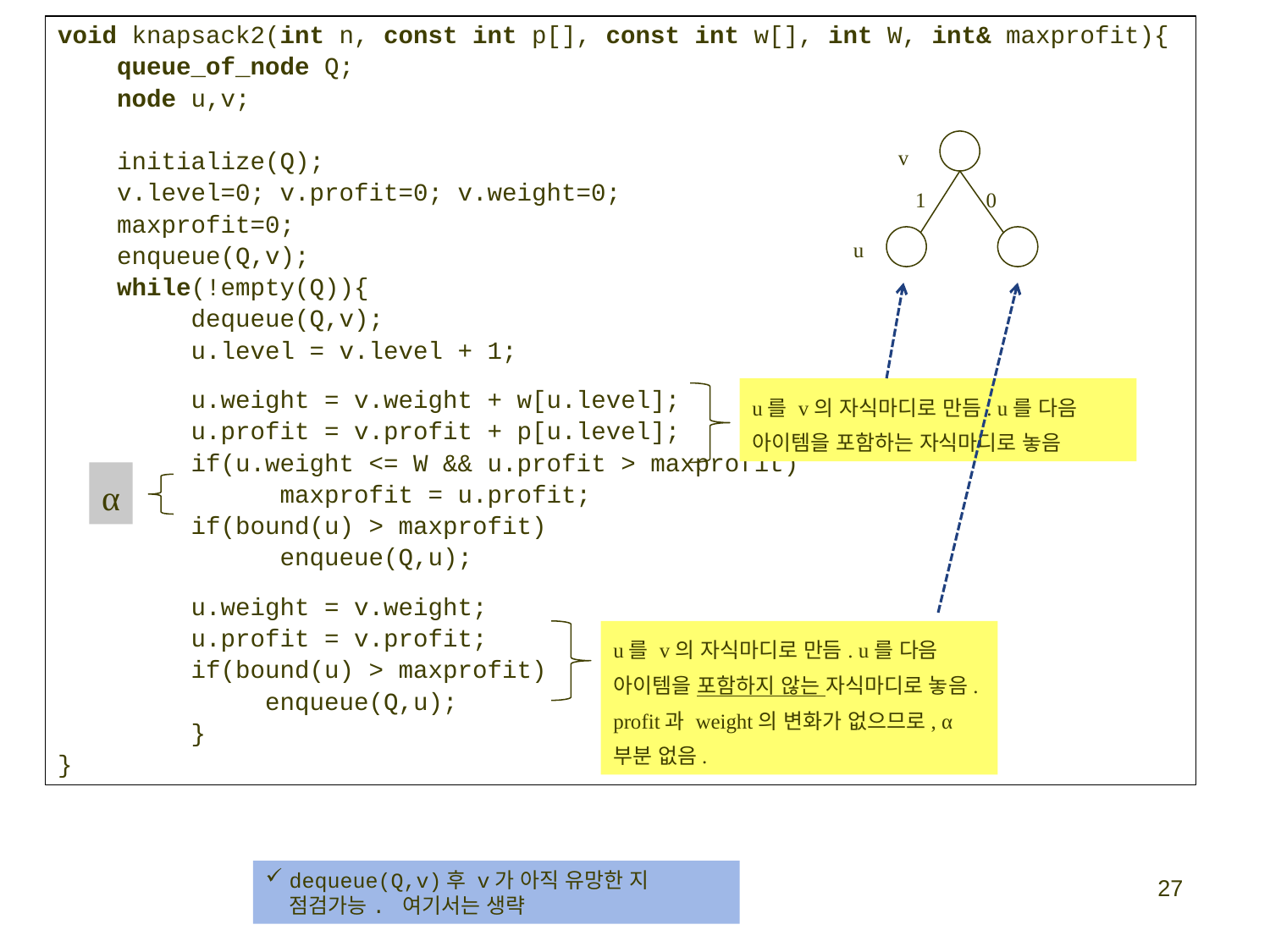

void knapsack2(int n, const int p[], const int w[], int W, int& maxprofit){
    queue_of_node Q;
    node u,v;

    initialize(Q);
    v.level=0; v.profit=0; v.weight=0;
    maxprofit=0;
    enqueue(Q,v);
    while(!empty(Q)){
         dequeue(Q,v);
         u.level = v.level + 1;

         u.weight = v.weight + w[u.level];
         u.profit = v.profit + p[u.level];
         if(u.weight <= W && u.profit > maxprofit)
               maxprofit = u.profit;
         if(bound(u) > maxprofit)
               enqueue(Q,u);

         u.weight = v.weight;
         u.profit = v.profit;
         if(bound(u) > maxprofit)
              enqueue(Q,u);
         }
}

v

1
0
u

u를 v의 자식마디로 만듬. u를 다음 아이템을 포함하는 자식마디로 놓음

α

u를 v의 자식마디로 만듬. u를 다음 아이템을 포함하지 않는 자식마디로 놓음. profit과 weight의 변화가 없으므로, α 부분 없음.
dequeue(Q,v)후 v가 아직 유망한 지 점검가능. 여기서는 생략
27